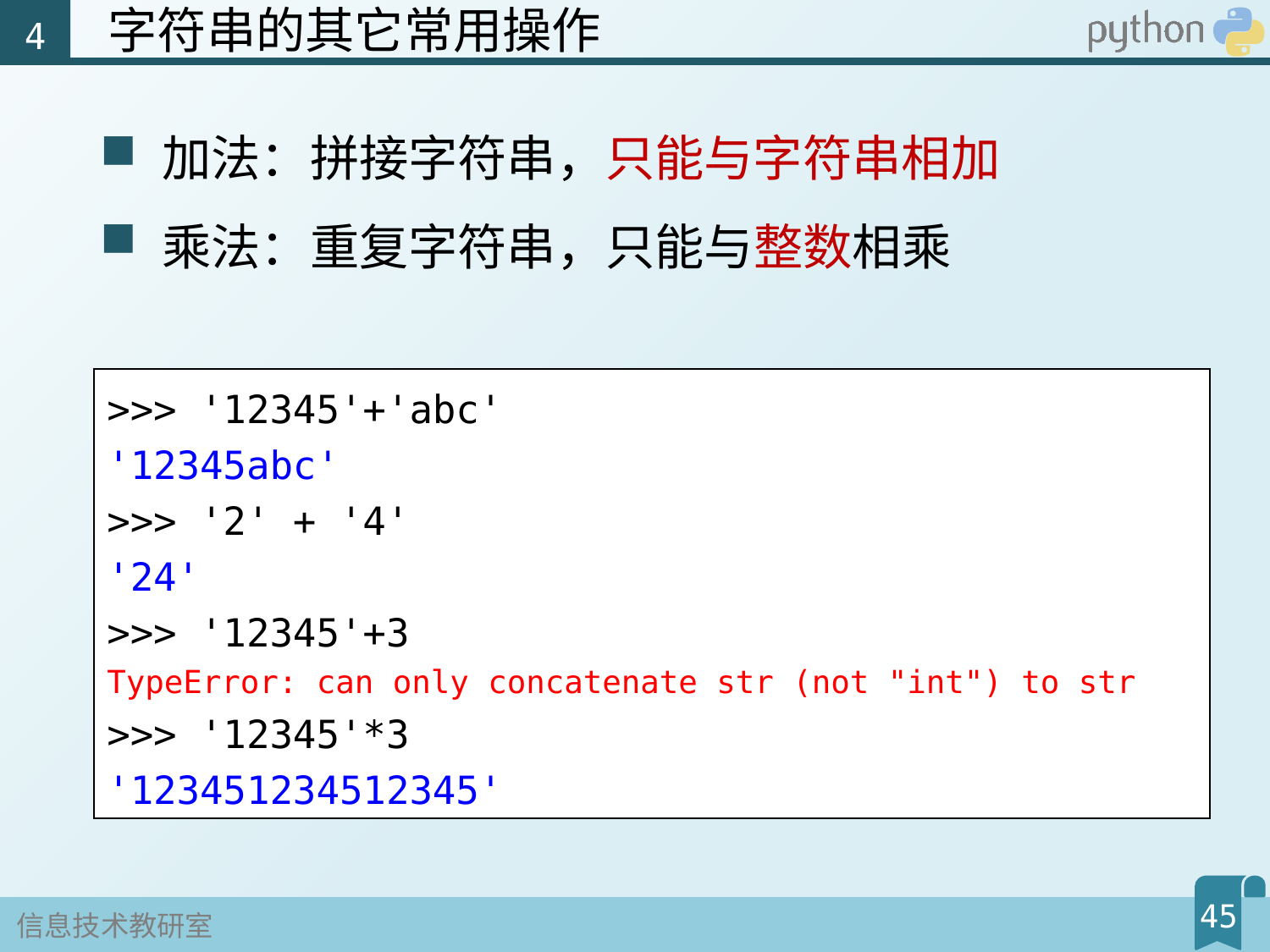

4
# 字符串的其它常用操作
加法：拼接字符串，只能与字符串相加
乘法：重复字符串，只能与整数相乘
>>> '12345'+'abc'
'12345abc'
>>> '2' + '4'
'24'
>>> '12345'+3
TypeError: can only concatenate str (not "int") to str
>>> '12345'*3
'123451234512345'
45